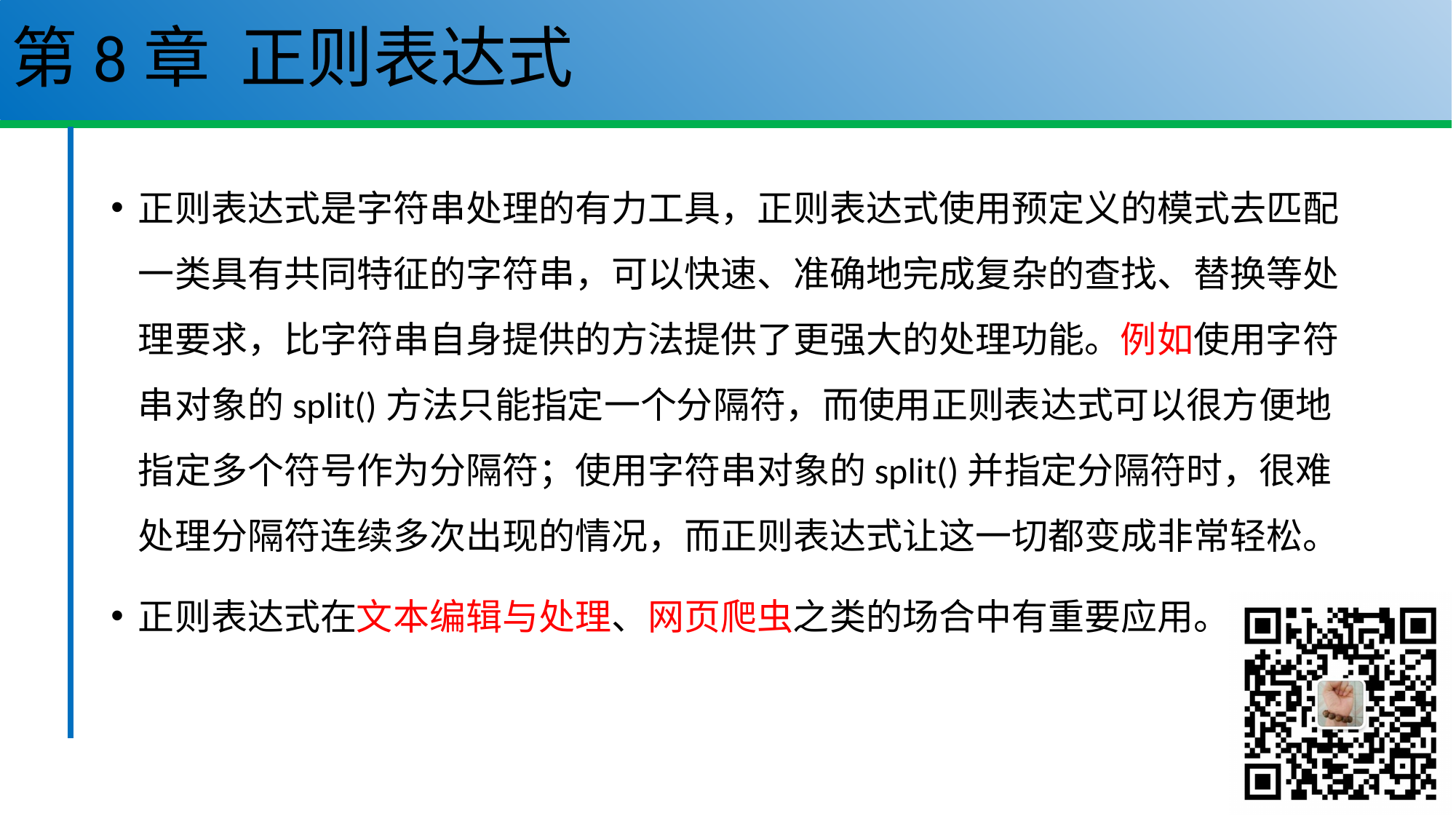

# 第8章  正则表达式
正则表达式是字符串处理的有力工具，正则表达式使用预定义的模式去匹配一类具有共同特征的字符串，可以快速、准确地完成复杂的查找、替换等处理要求，比字符串自身提供的方法提供了更强大的处理功能。例如使用字符串对象的split()方法只能指定一个分隔符，而使用正则表达式可以很方便地指定多个符号作为分隔符；使用字符串对象的split()并指定分隔符时，很难处理分隔符连续多次出现的情况，而正则表达式让这一切都变成非常轻松。
正则表达式在文本编辑与处理、网页爬虫之类的场合中有重要应用。
3